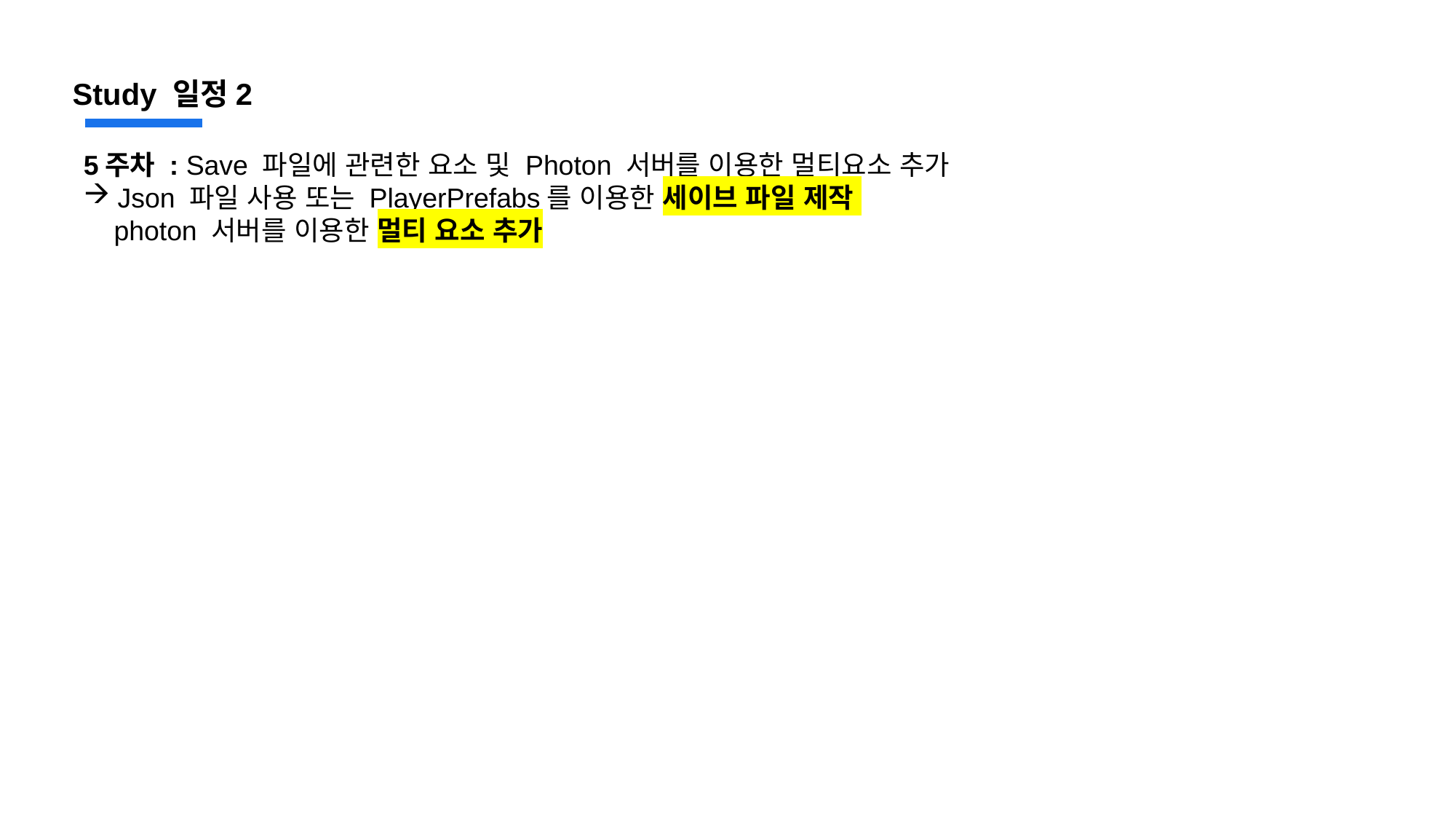

Study 일정2
5주차 : Save 파일에 관련한 요소 및 Photon 서버를 이용한 멀티요소 추가
Json 파일 사용 또는 PlayerPrefabs를 이용한 세이브 파일 제작
    photon 서버를 이용한 멀티 요소 추가